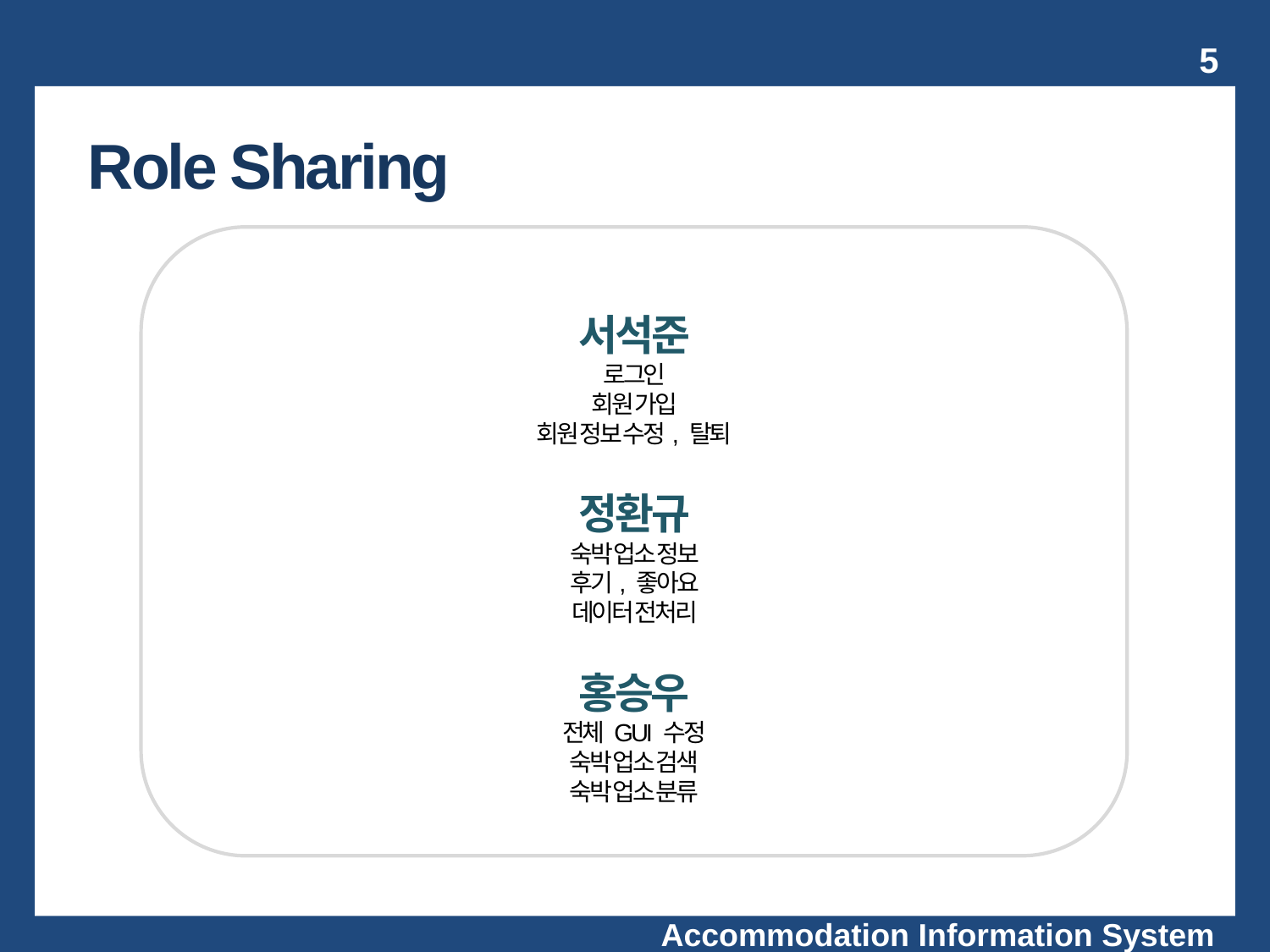

5

Role Sharing

서석준
로그인
회원 가입
회원 정보 수정, 탈퇴
정환규
숙박 업소 정보
후기, 좋아요
데이터 전처리
홍승우
전체 GUI 수정
숙박 업소 검색
숙박 업소 분류
4조 숙박예약 시스템
Accommodation Information System